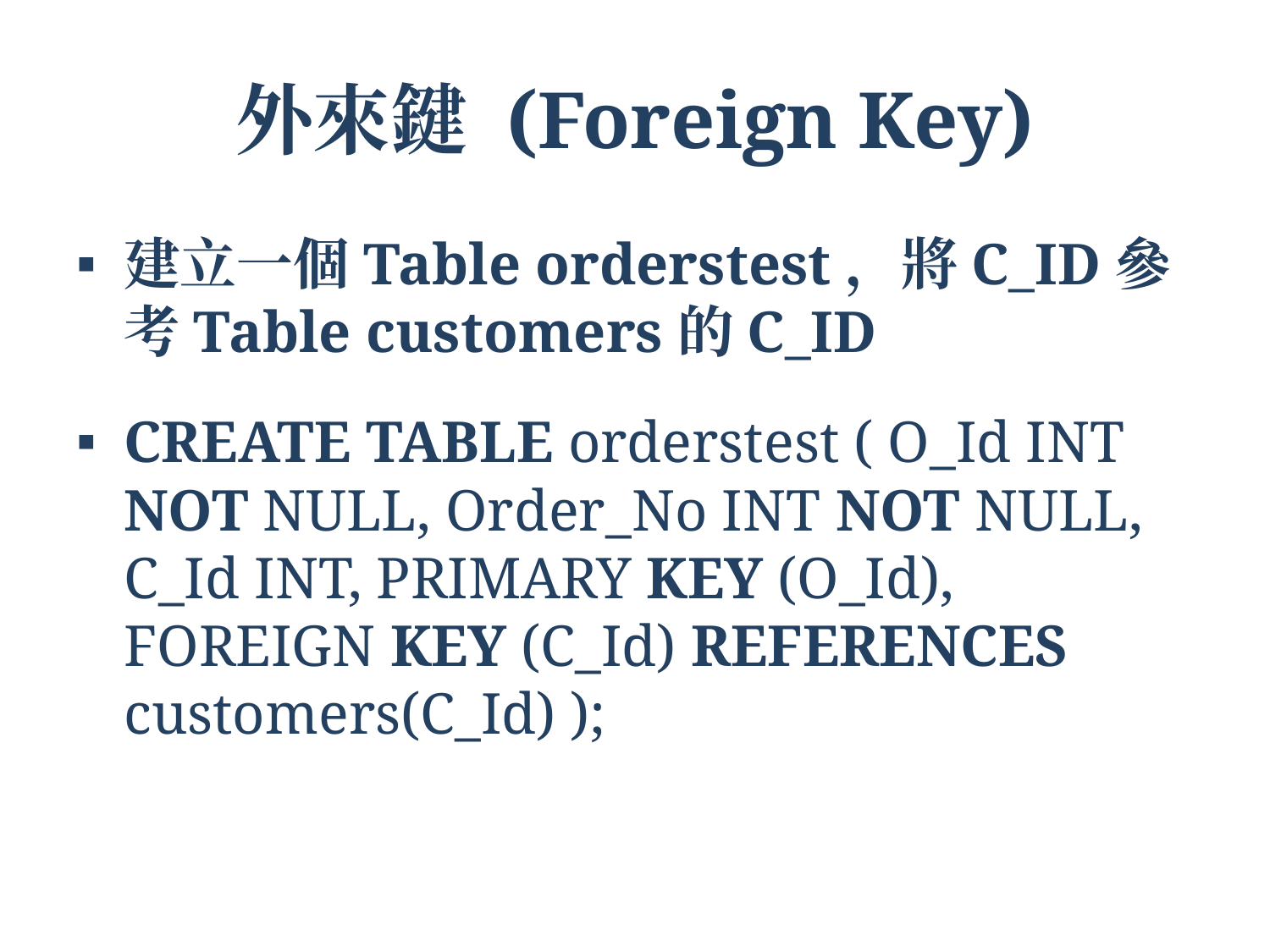

# 外來鍵 (Foreign Key)
建立一個Table orderstest，將C_ID參考Table customers的C_ID
CREATE TABLE orderstest ( O_Id INT NOT NULL, Order_No INT NOT NULL, C_Id INT, PRIMARY KEY (O_Id), FOREIGN KEY (C_Id) REFERENCES customers(C_Id) );